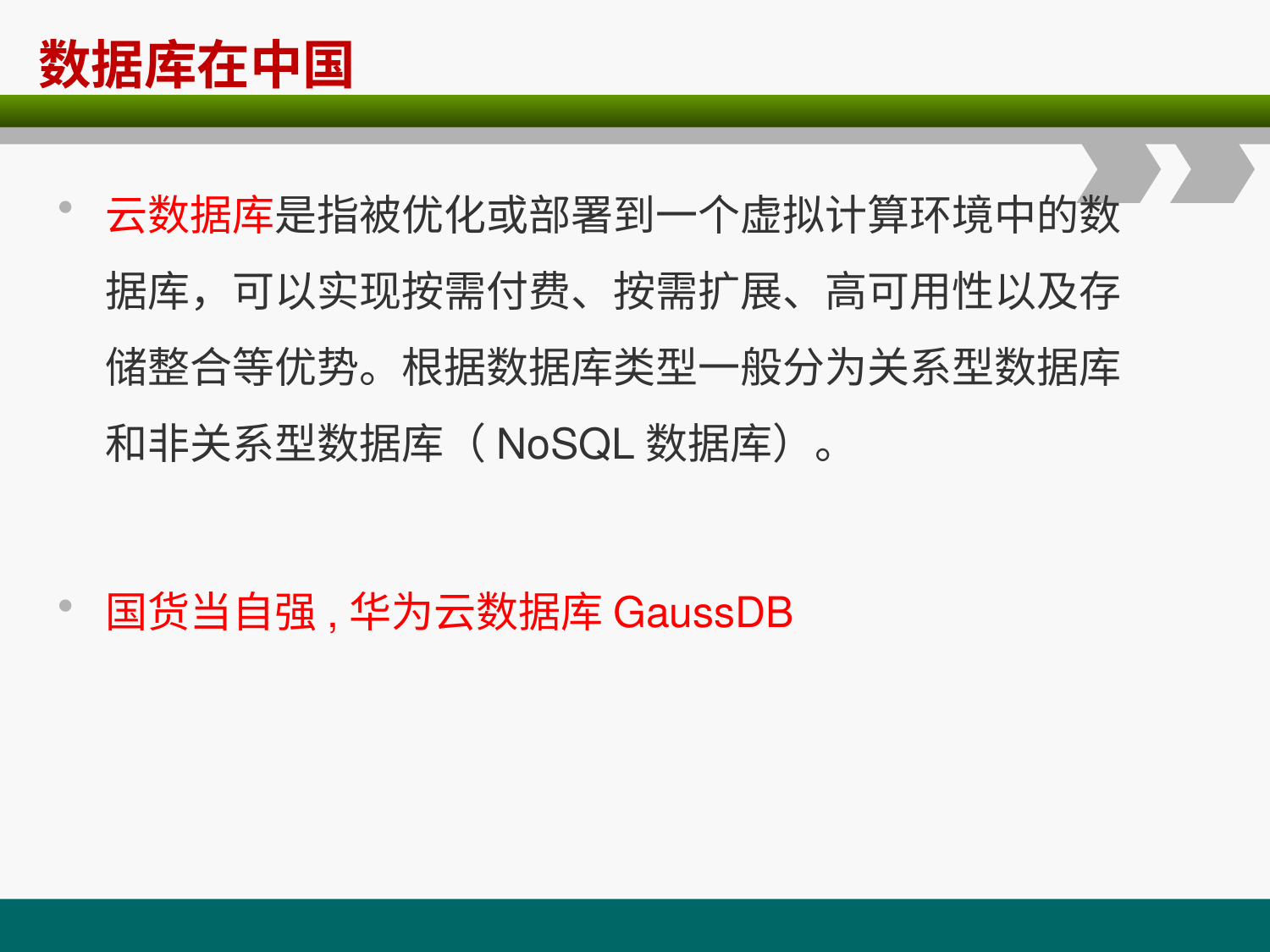

# 数据库在中国
云数据库是指被优化或部署到一个虚拟计算环境中的数据库，可以实现按需付费、按需扩展、高可用性以及存储整合等优势。根据数据库类型一般分为关系型数据库和非关系型数据库（NoSQL数据库）。

国货当自强,华为云数据库GaussDB